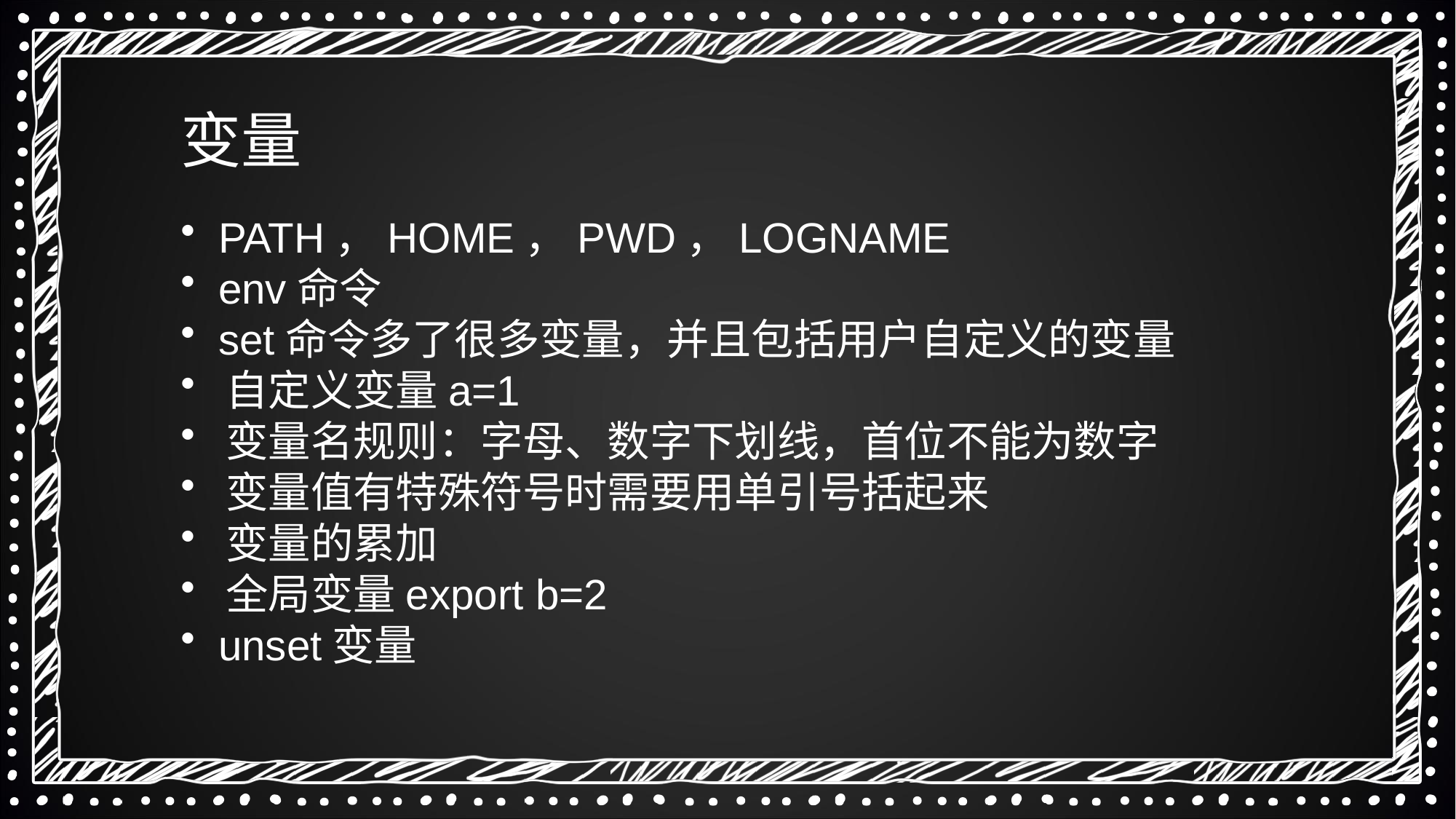

变量
 PATH，HOME，PWD，LOGNAME
 env命令
 set命令多了很多变量，并且包括用户自定义的变量
 自定义变量a=1
 变量名规则：字母、数字下划线，首位不能为数字
 变量值有特殊符号时需要用单引号括起来
 变量的累加
 全局变量export b=2
 unset变量